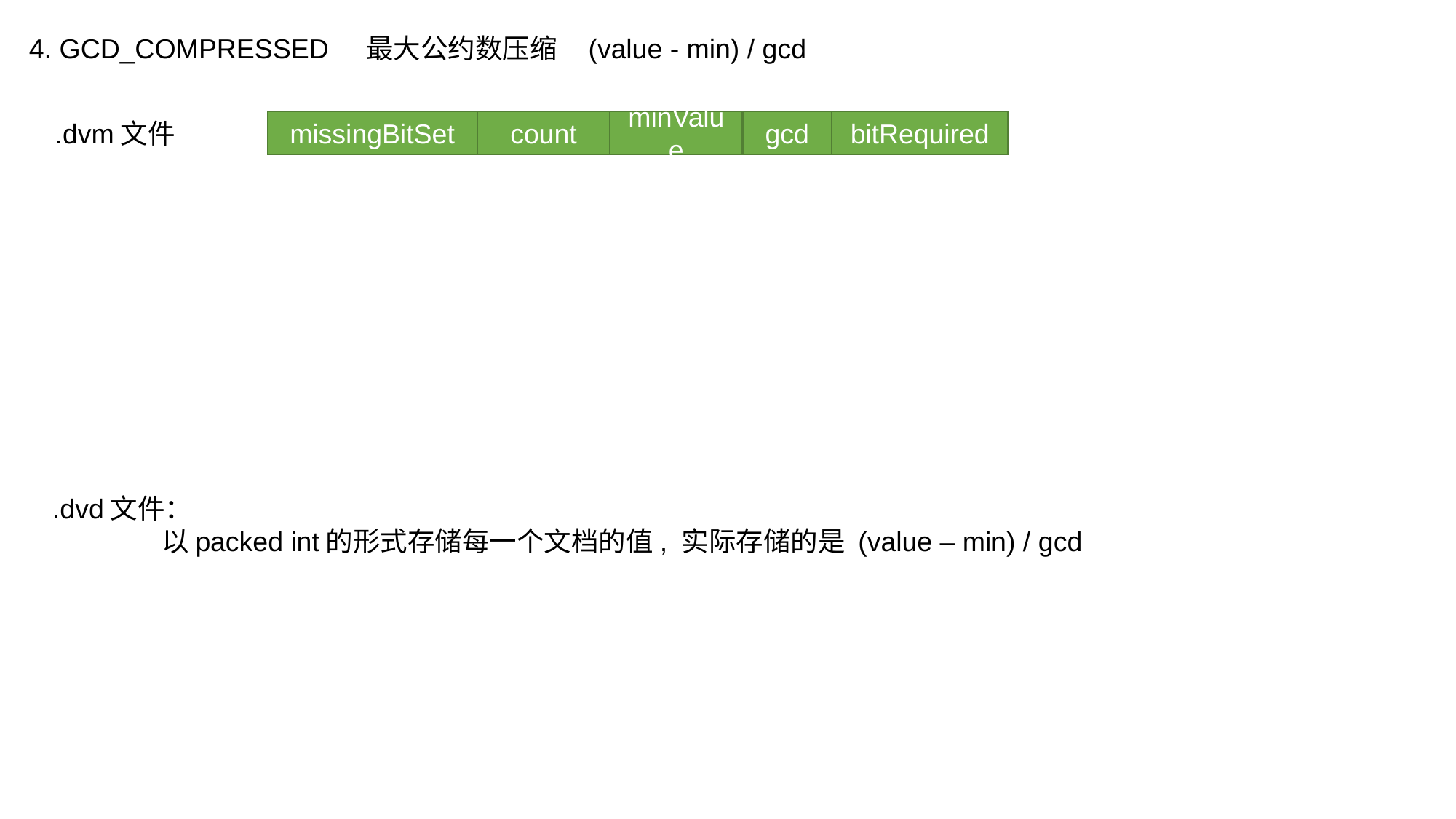

4. GCD_COMPRESSED    最大公约数压缩    (value - min) / gcd
.dvm文件
missingBitSet
count
minValue
gcd
bitRequired
.dvd文件：
	以packed int的形式存储每一个文档的值, 实际存储的是 (value – min) / gcd